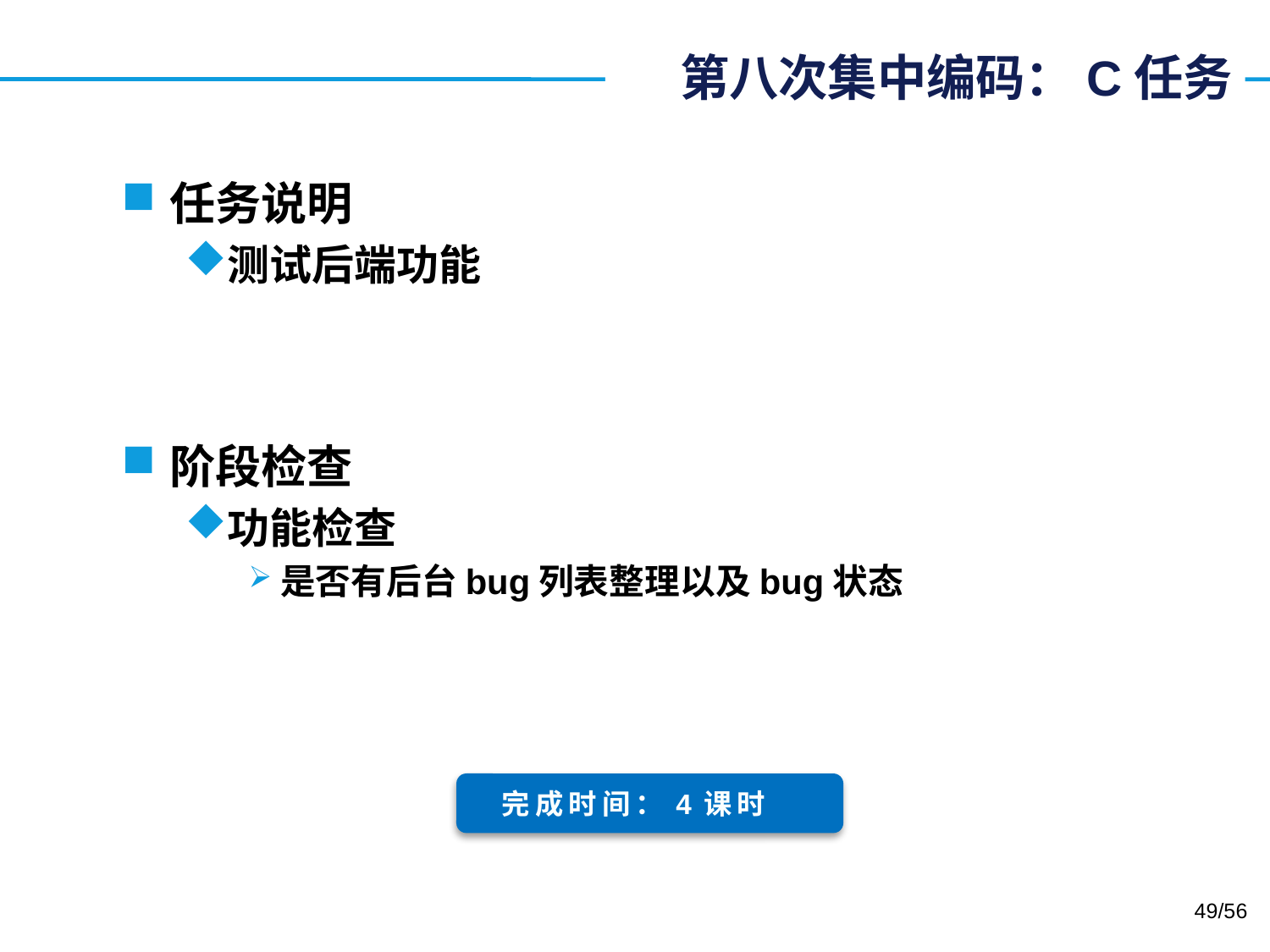

# 第八次集中编码：C任务
任务说明
测试后端功能

阶段检查
功能检查
是否有后台bug列表整理以及bug状态

完成时间：4课时
49/56